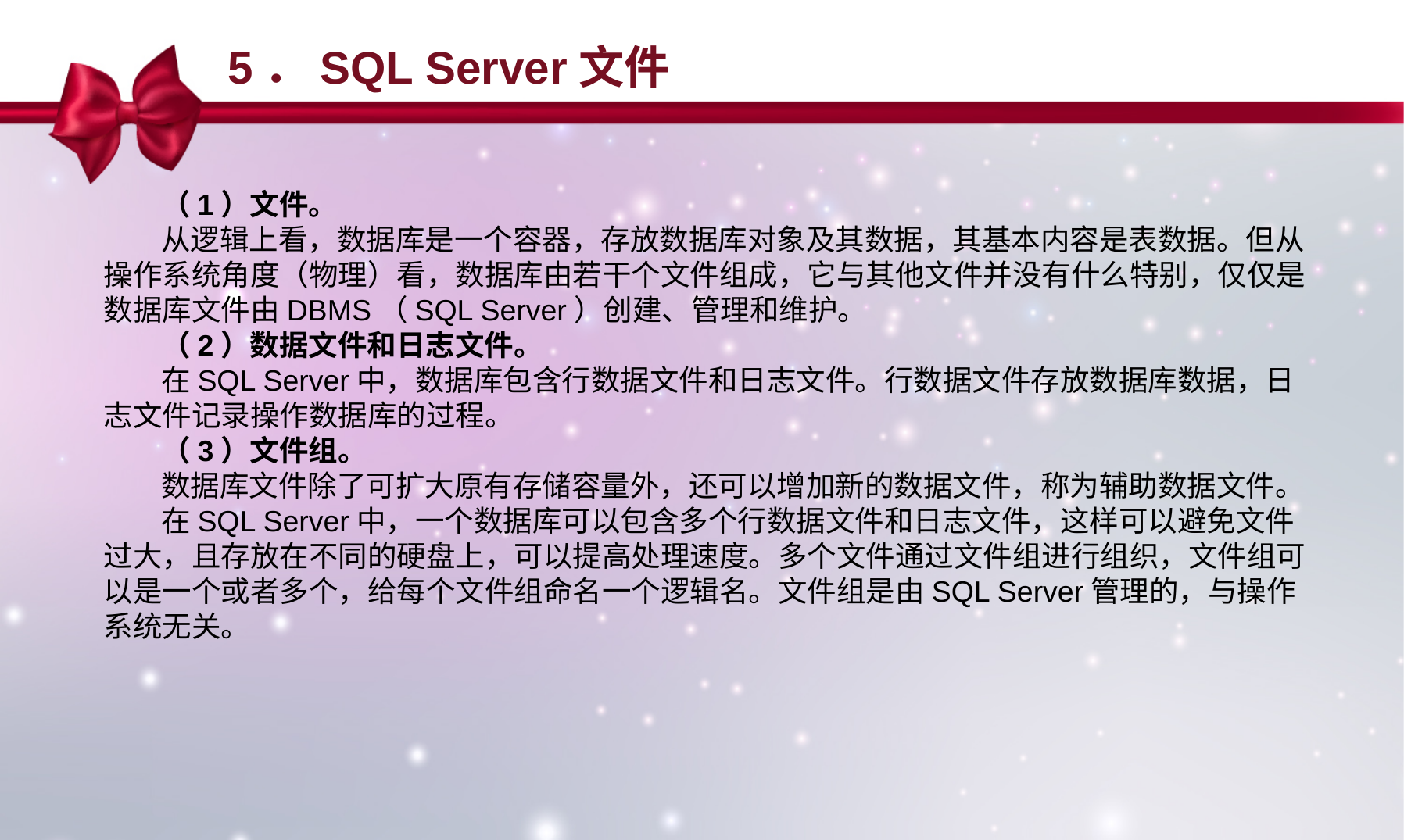

5．SQL Server文件
（1）文件。
从逻辑上看，数据库是一个容器，存放数据库对象及其数据，其基本内容是表数据。但从操作系统角度（物理）看，数据库由若干个文件组成，它与其他文件并没有什么特别，仅仅是数据库文件由DBMS（SQL Server）创建、管理和维护。
（2）数据文件和日志文件。
在SQL Server中，数据库包含行数据文件和日志文件。行数据文件存放数据库数据，日志文件记录操作数据库的过程。
（3）文件组。
数据库文件除了可扩大原有存储容量外，还可以增加新的数据文件，称为辅助数据文件。
在SQL Server中，一个数据库可以包含多个行数据文件和日志文件，这样可以避免文件过大，且存放在不同的硬盘上，可以提高处理速度。多个文件通过文件组进行组织，文件组可以是一个或者多个，给每个文件组命名一个逻辑名。文件组是由SQL Server管理的，与操作系统无关。